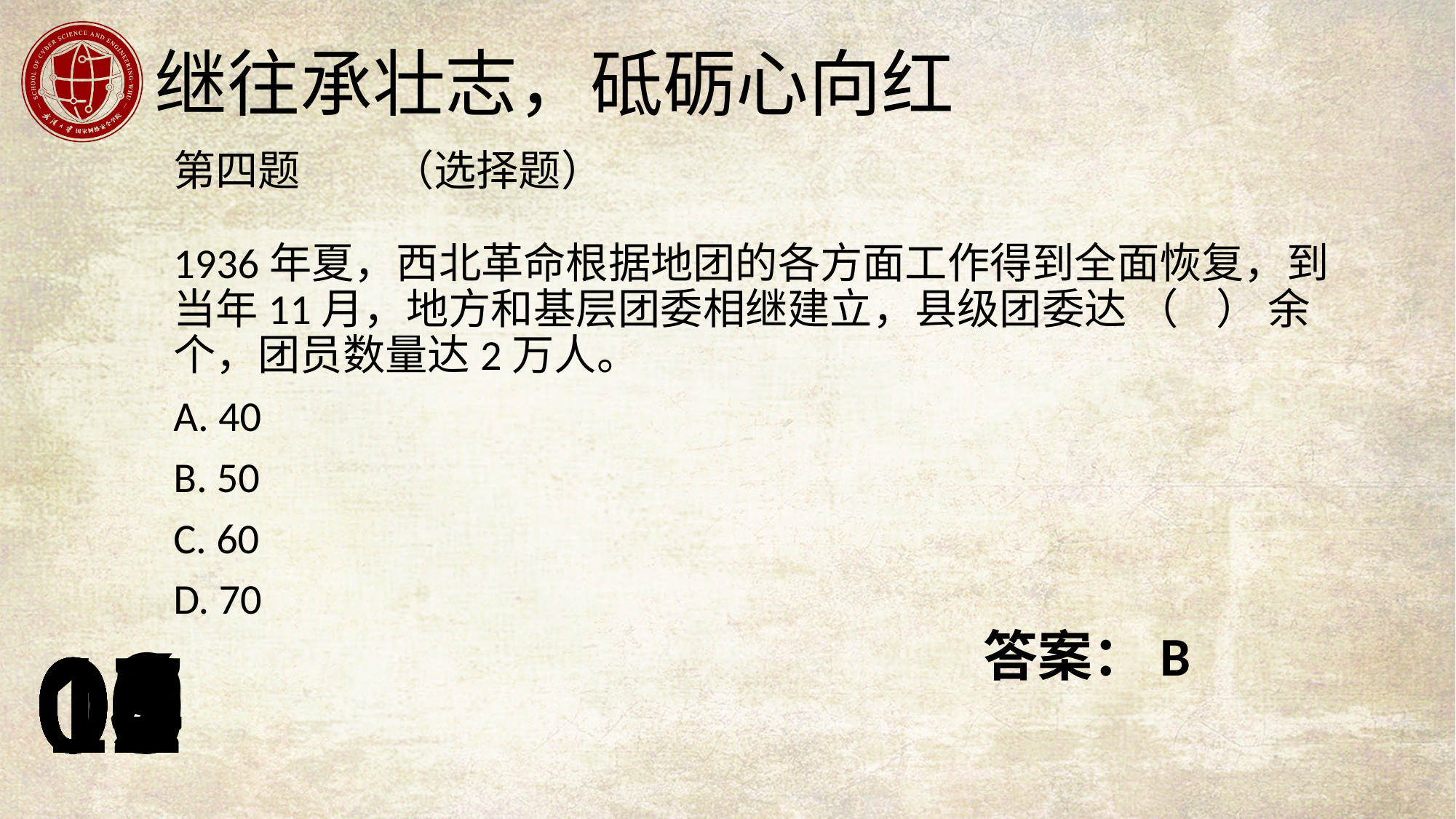

第四题	（选择题）

1936年夏，西北革命根据地团的各方面工作得到全面恢复，到当年11月，地方和基层团委相继建立，县级团委达 （    ） 余个，团员数量达2万人。
A. 40
B. 50
C. 60
D. 70

答案：B